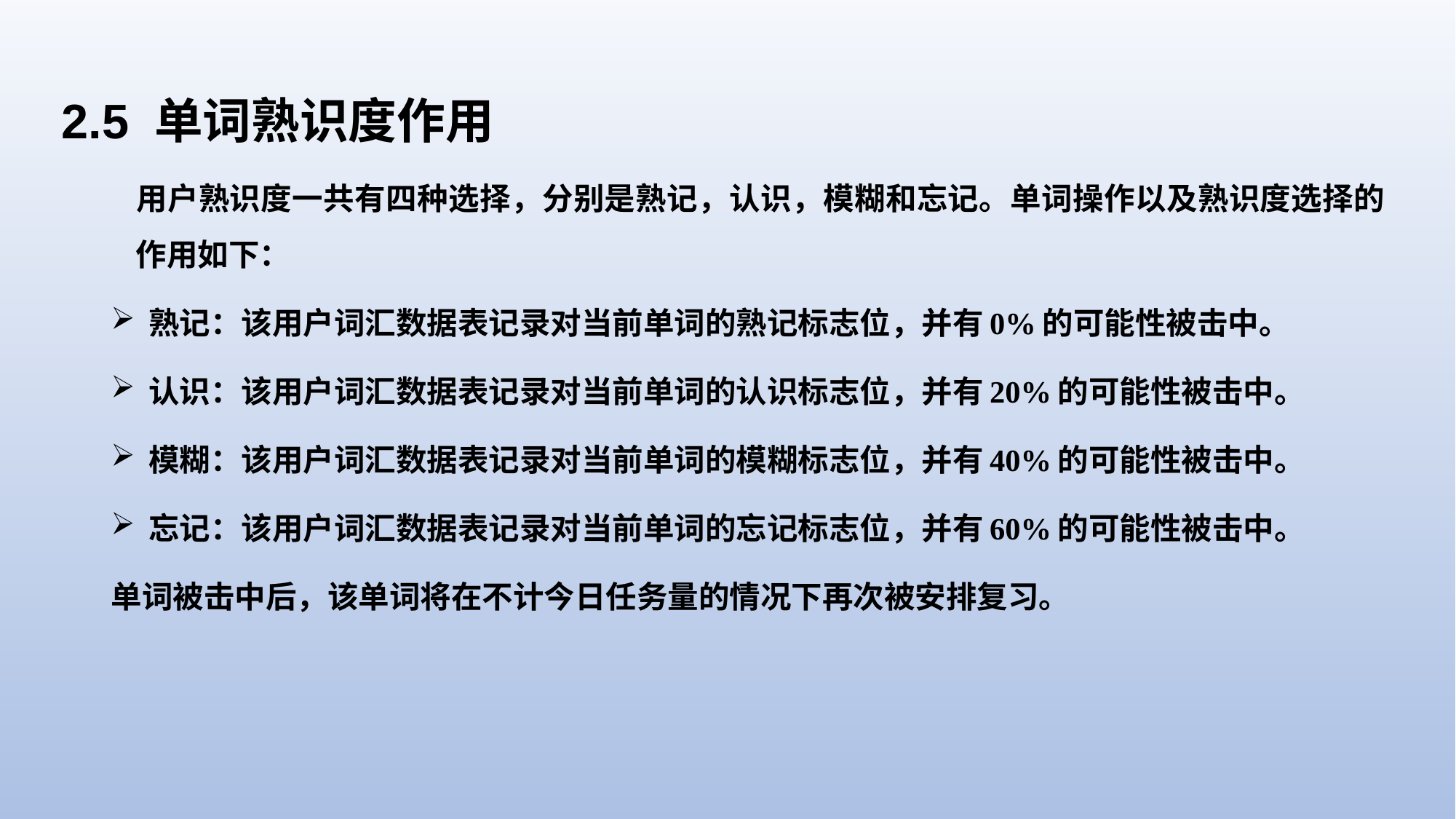

# 2.5 单词熟识度作用
	用户熟识度一共有四种选择，分别是熟记，认识，模糊和忘记。单词操作以及熟识度选择的作用如下：
熟记：该用户词汇数据表记录对当前单词的熟记标志位，并有0%的可能性被击中。
认识：该用户词汇数据表记录对当前单词的认识标志位，并有20%的可能性被击中。
模糊：该用户词汇数据表记录对当前单词的模糊标志位，并有40%的可能性被击中。
忘记：该用户词汇数据表记录对当前单词的忘记标志位，并有60%的可能性被击中。
单词被击中后，该单词将在不计今日任务量的情况下再次被安排复习。